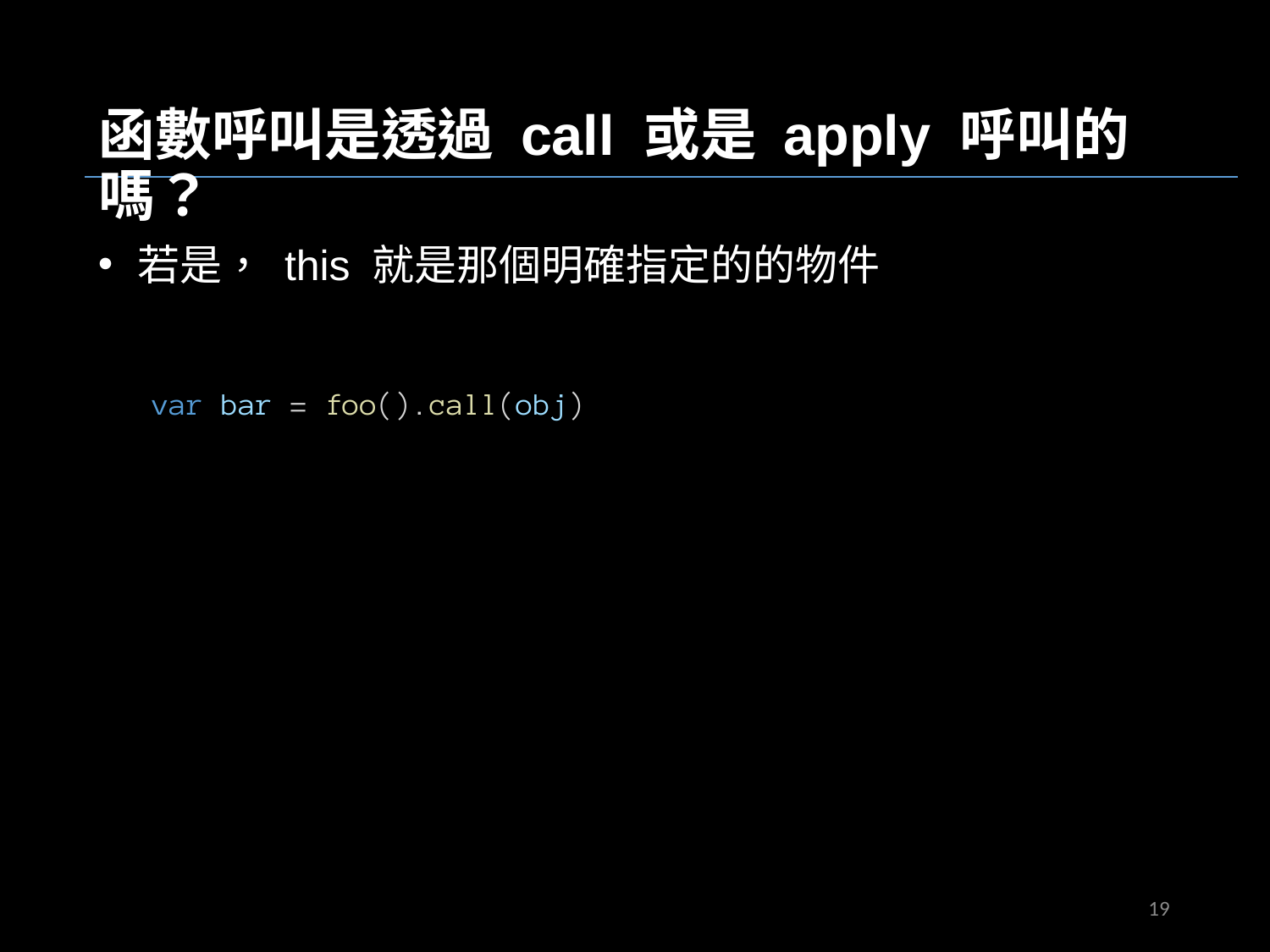

函數呼叫是透過 call 或是 apply 呼叫的嗎？
若是， this 就是那個明確指定的的物件
var bar = foo().call(obj)

19